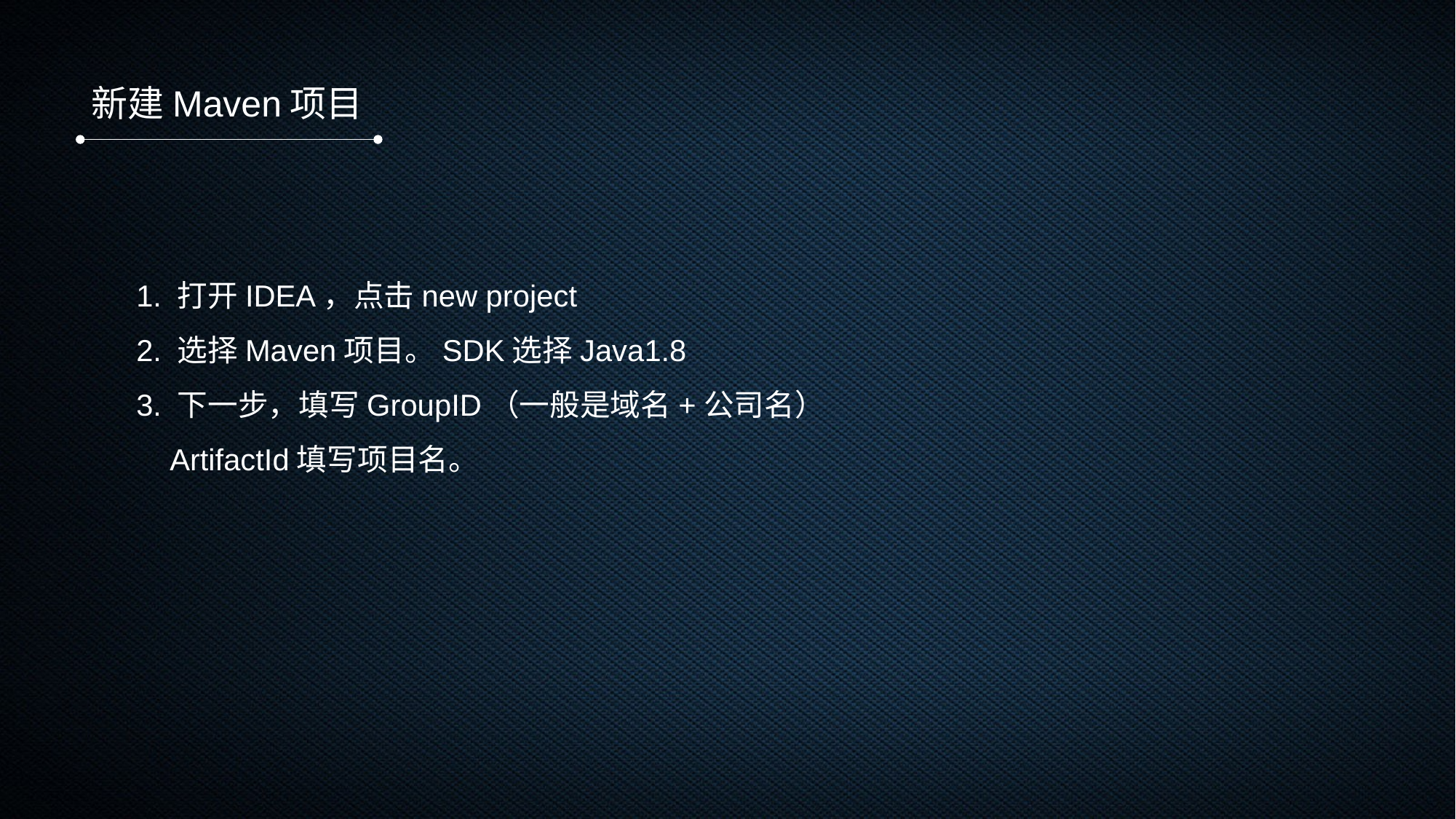

新建Maven项目
打开IDEA，点击new project
选择Maven项目。SDK选择Java1.8
下一步，填写GroupID（一般是域名+公司名）
    ArtifactId填写项目名。